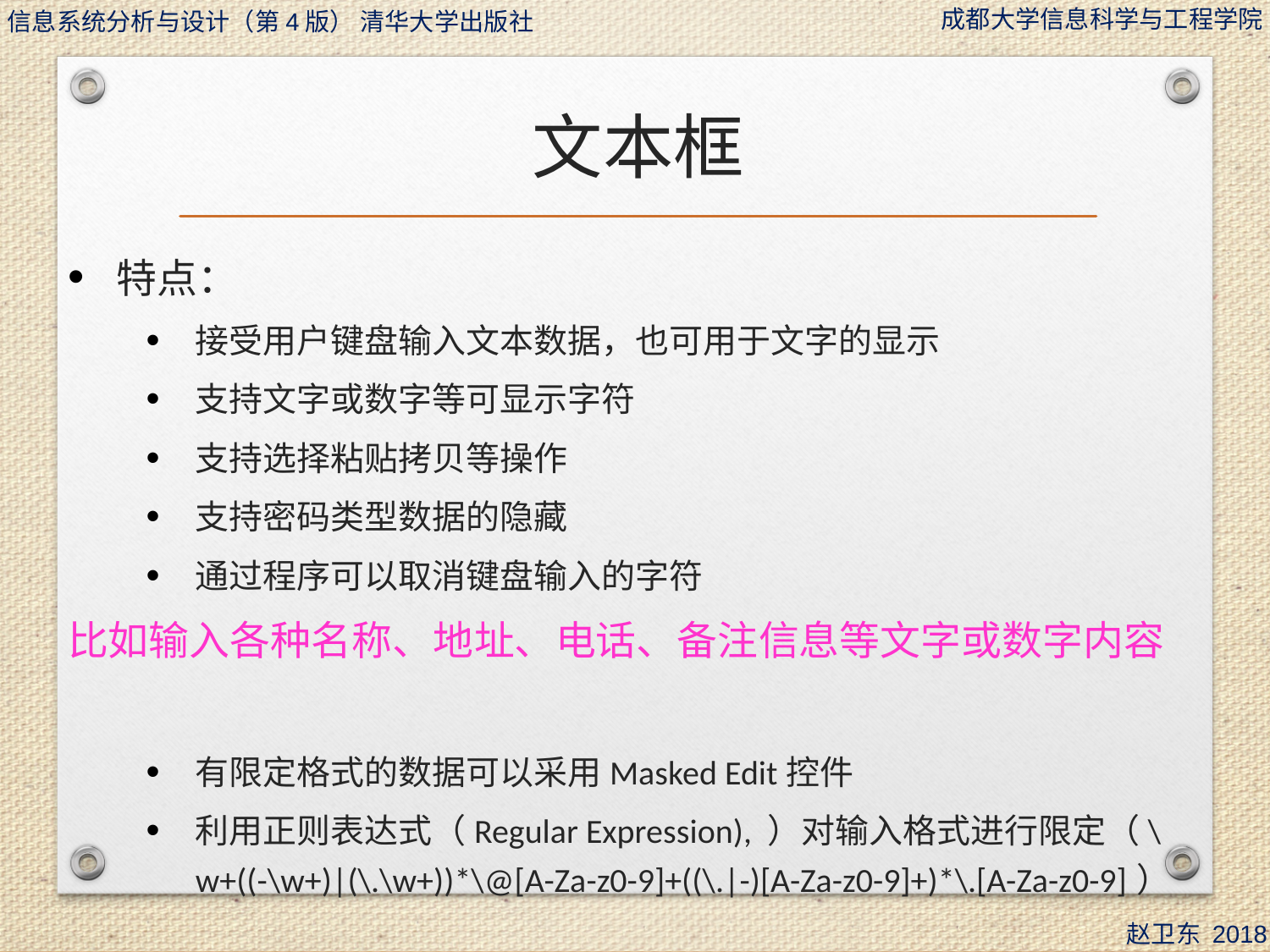

# 文本框
特点：
接受用户键盘输入文本数据，也可用于文字的显示
支持文字或数字等可显示字符
支持选择粘贴拷贝等操作
支持密码类型数据的隐藏
通过程序可以取消键盘输入的字符
比如输入各种名称、地址、电话、备注信息等文字或数字内容

有限定格式的数据可以采用Masked Edit控件
利用正则表达式（Regular Expression), ）对输入格式进行限定（\w+((-\w+)|(\.\w+))*\@[A-Za-z0-9]+((\.|-)[A-Za-z0-9]+)*\.[A-Za-z0-9]）